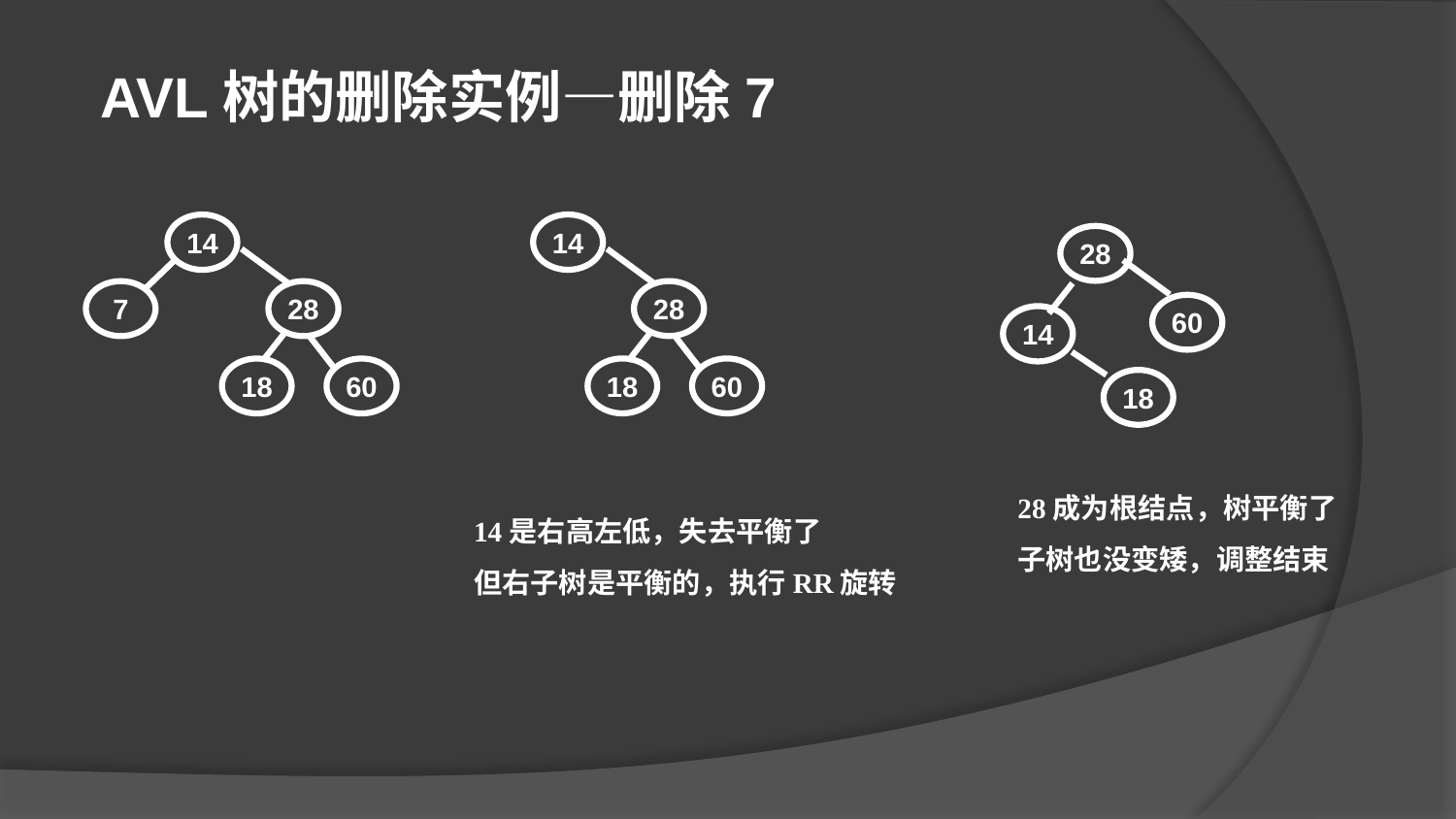

AVL树的删除实例—删除7
14

28

18
60
14

7
28

18
60
28

60
14

18
28成为根结点，树平衡了
子树也没变矮，调整结束
14是右高左低，失去平衡了
但右子树是平衡的，执行RR旋转